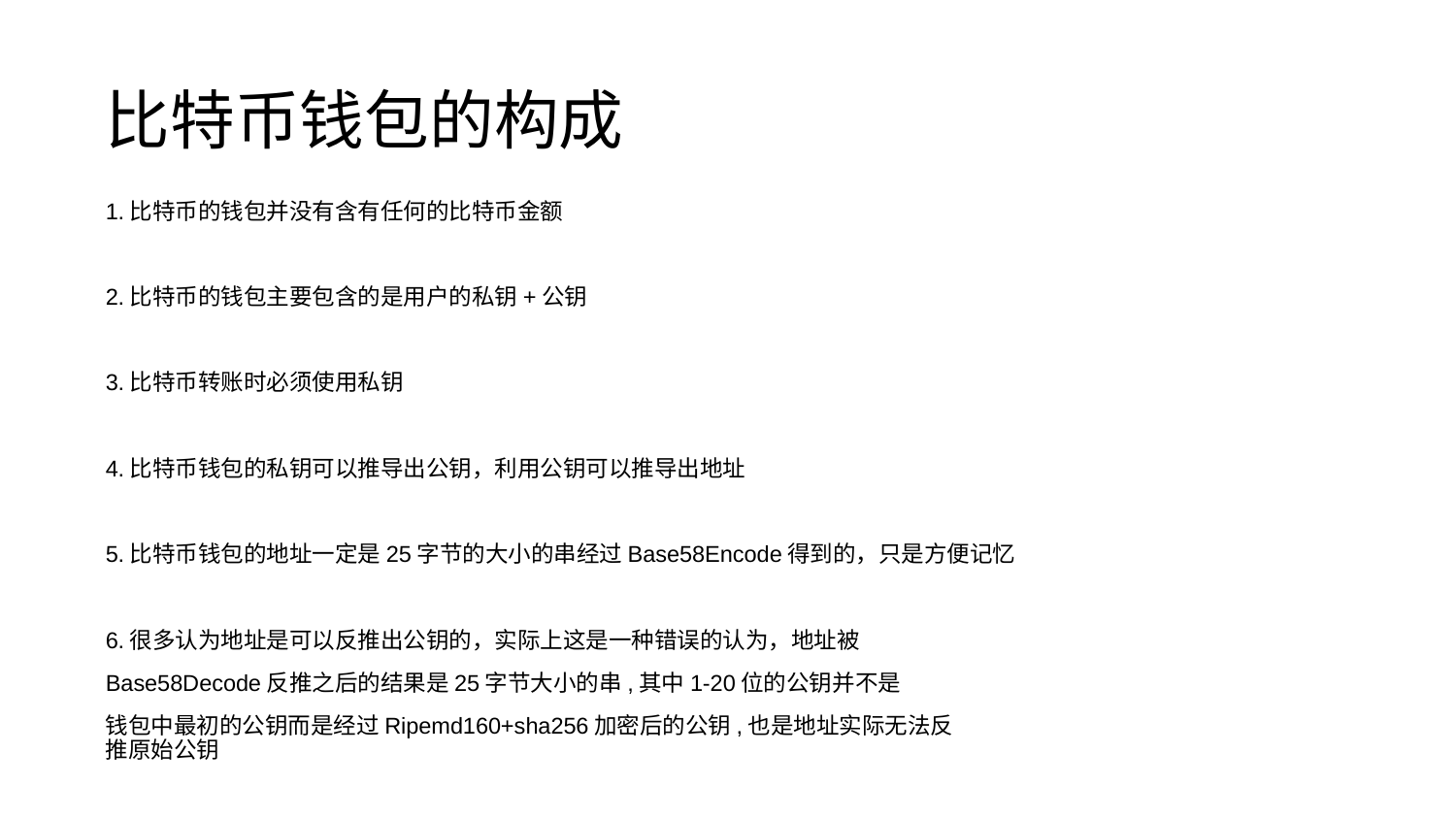

# 比特币钱包的构成

1.比特币的钱包并没有含有任何的比特币金额

2.比特币的钱包主要包含的是用户的私钥+公钥

3.比特币转账时必须使用私钥

4.比特币钱包的私钥可以推导出公钥，利用公钥可以推导出地址

5.比特币钱包的地址一定是25字节的大小的串经过Base58Encode得到的，只是方便记忆

6.很多认为地址是可以反推出公钥的，实际上这是一种错误的认为，地址被
Base58Decode反推之后的结果是25字节大小的串,其中1-20位的公钥并不是
钱包中最初的公钥而是经过Ripemd160+sha256加密后的公钥,也是地址实际无法反
推原始公钥